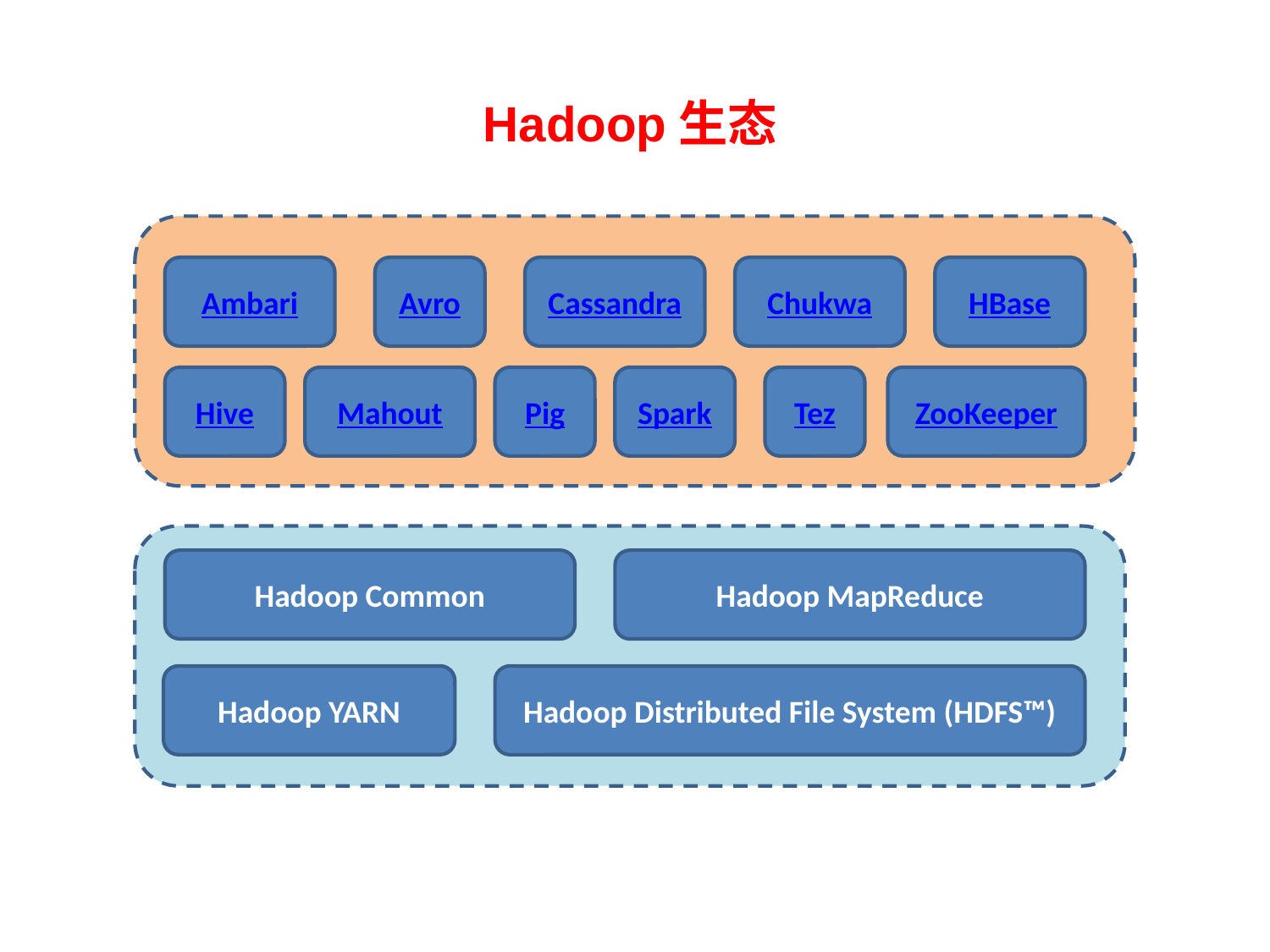

Hadoop生态

Ambari
Avro
Cassandra
Chukwa
HBase
Hive
Mahout
Pig
Spark
Tez
ZooKeeper

Hadoop Common
Hadoop MapReduce
Hadoop YARN
Hadoop Distributed File System (HDFS™)